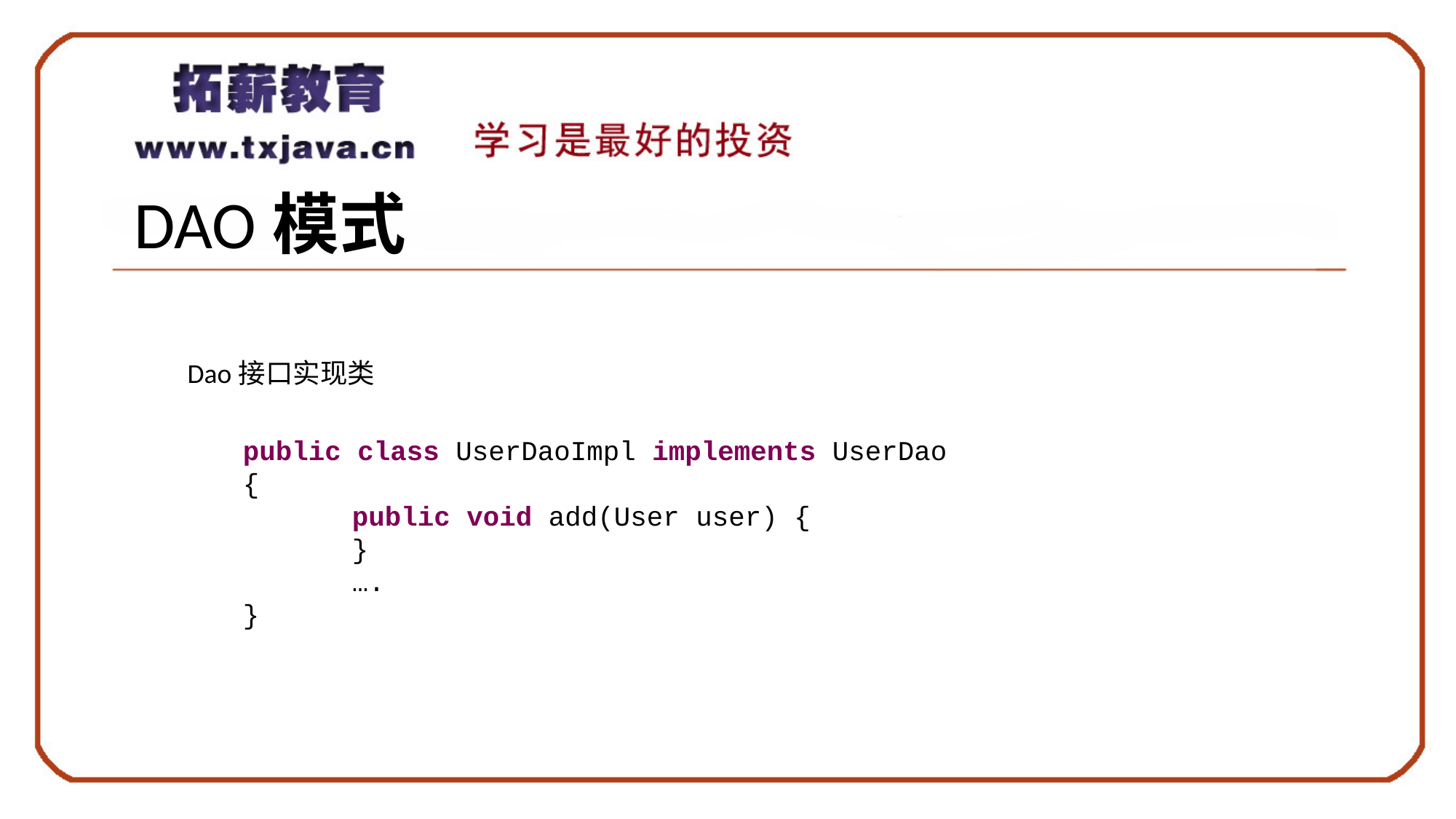

# DAO模式
Dao接口实现类
public class UserDaoImpl implements UserDao {
	public void add(User user) {
	}
	….
}